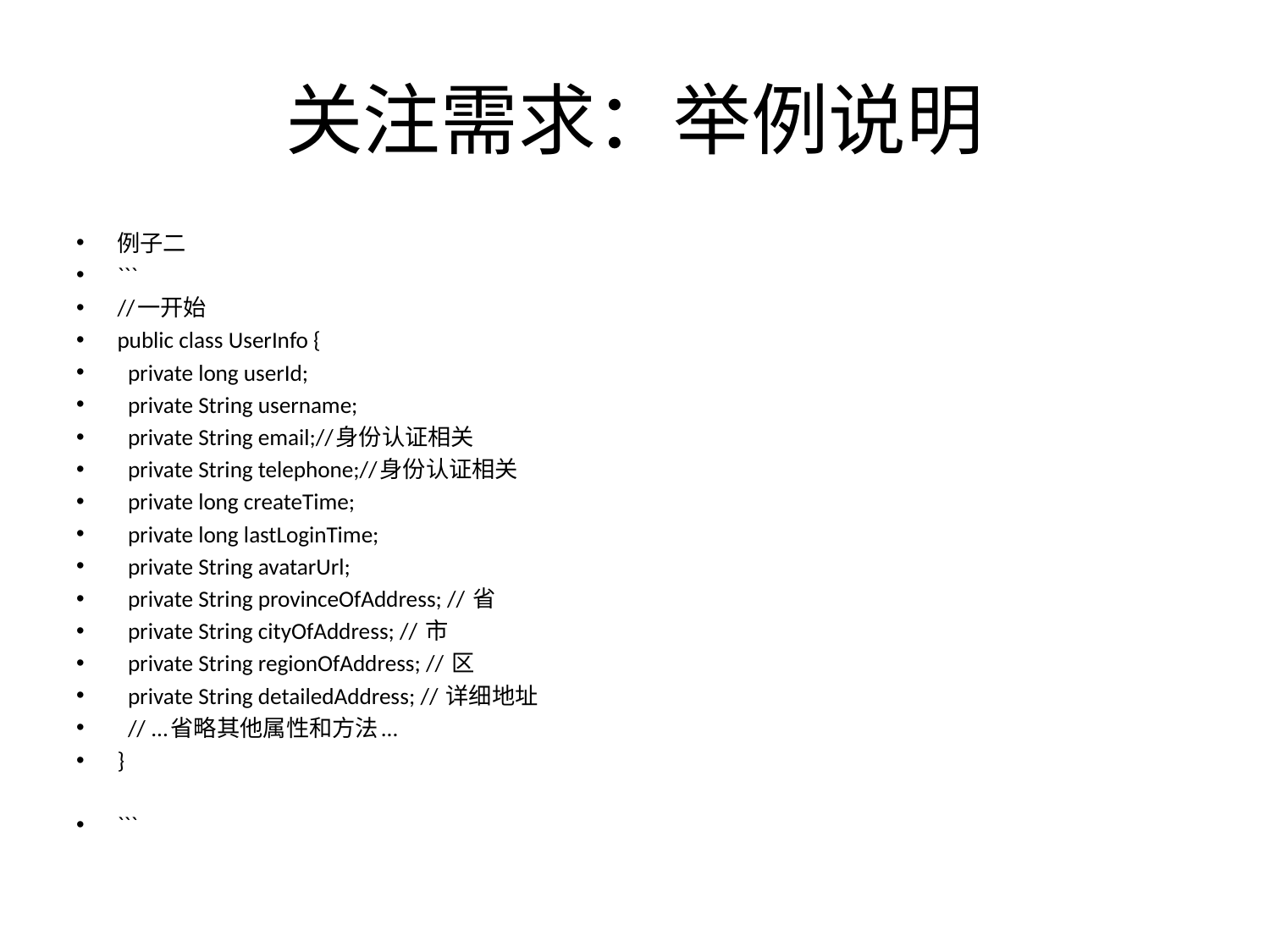

# 关注需求：举例说明
例子二
```
//一开始
public class UserInfo {
  private long userId;
  private String username;
  private String email;//身份认证相关
  private String telephone;//身份认证相关
  private long createTime;
  private long lastLoginTime;
  private String avatarUrl;
  private String provinceOfAddress; // 省
  private String cityOfAddress; // 市
  private String regionOfAddress; // 区
  private String detailedAddress; // 详细地址
  // ...省略其他属性和方法...
}

```